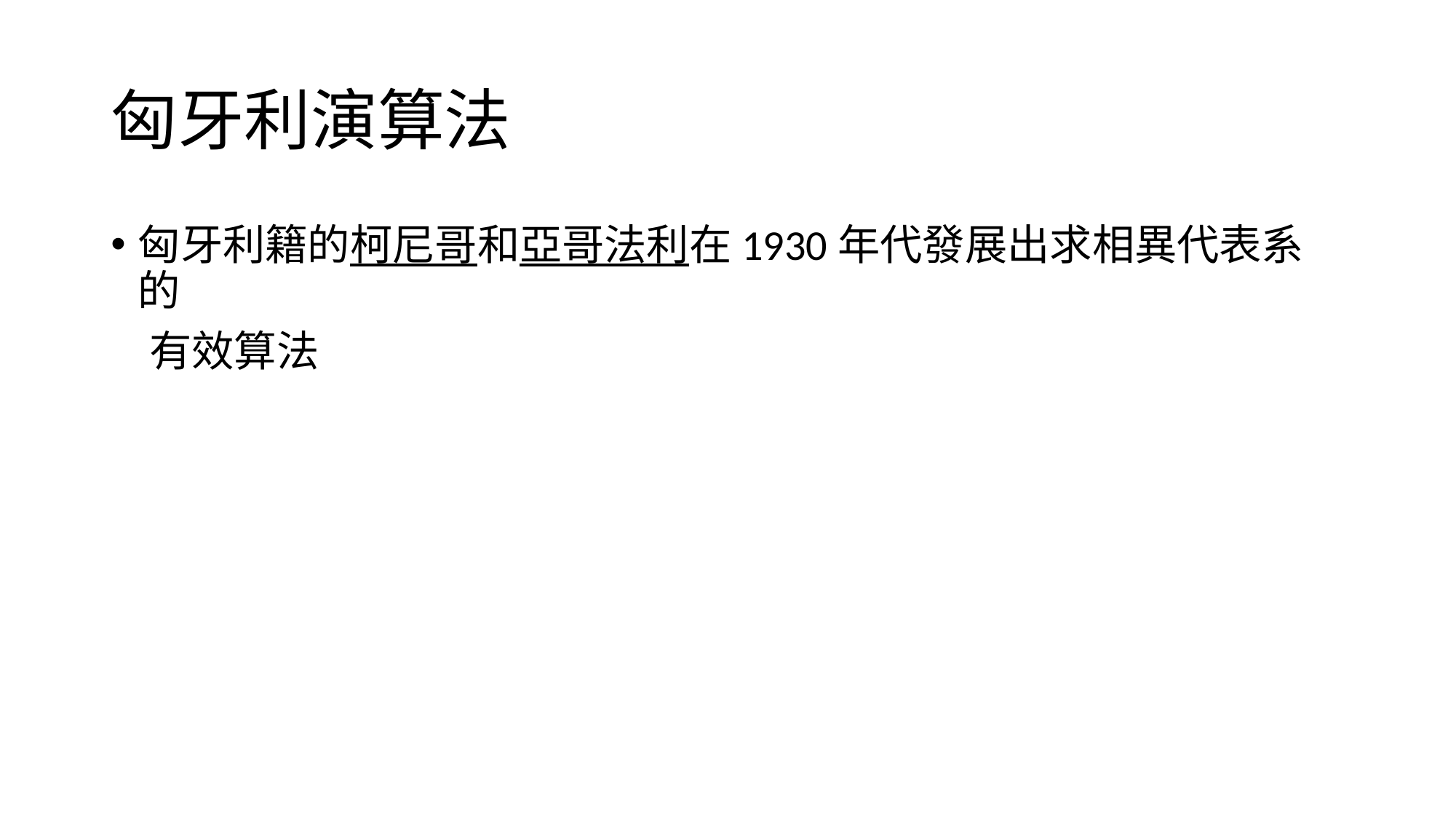

# 匈牙利演算法
匈牙利籍的柯尼哥和亞哥法利在1930年代發展出求相異代表系的
   有效算法